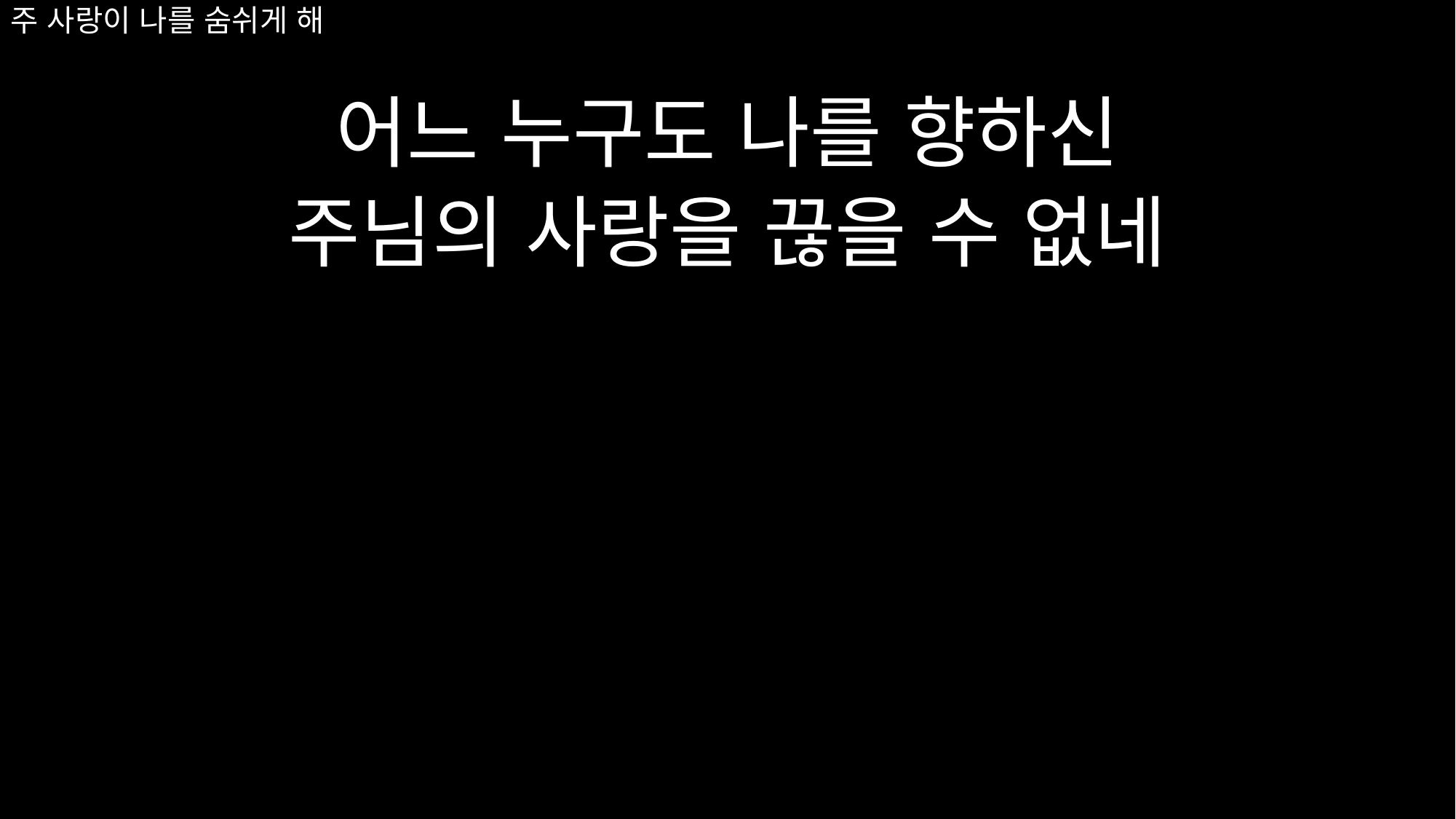

# 주 사랑이 나를 숨쉬게 해
어느 누구도 나를 향하신
주님의 사랑을 끊을 수 없네